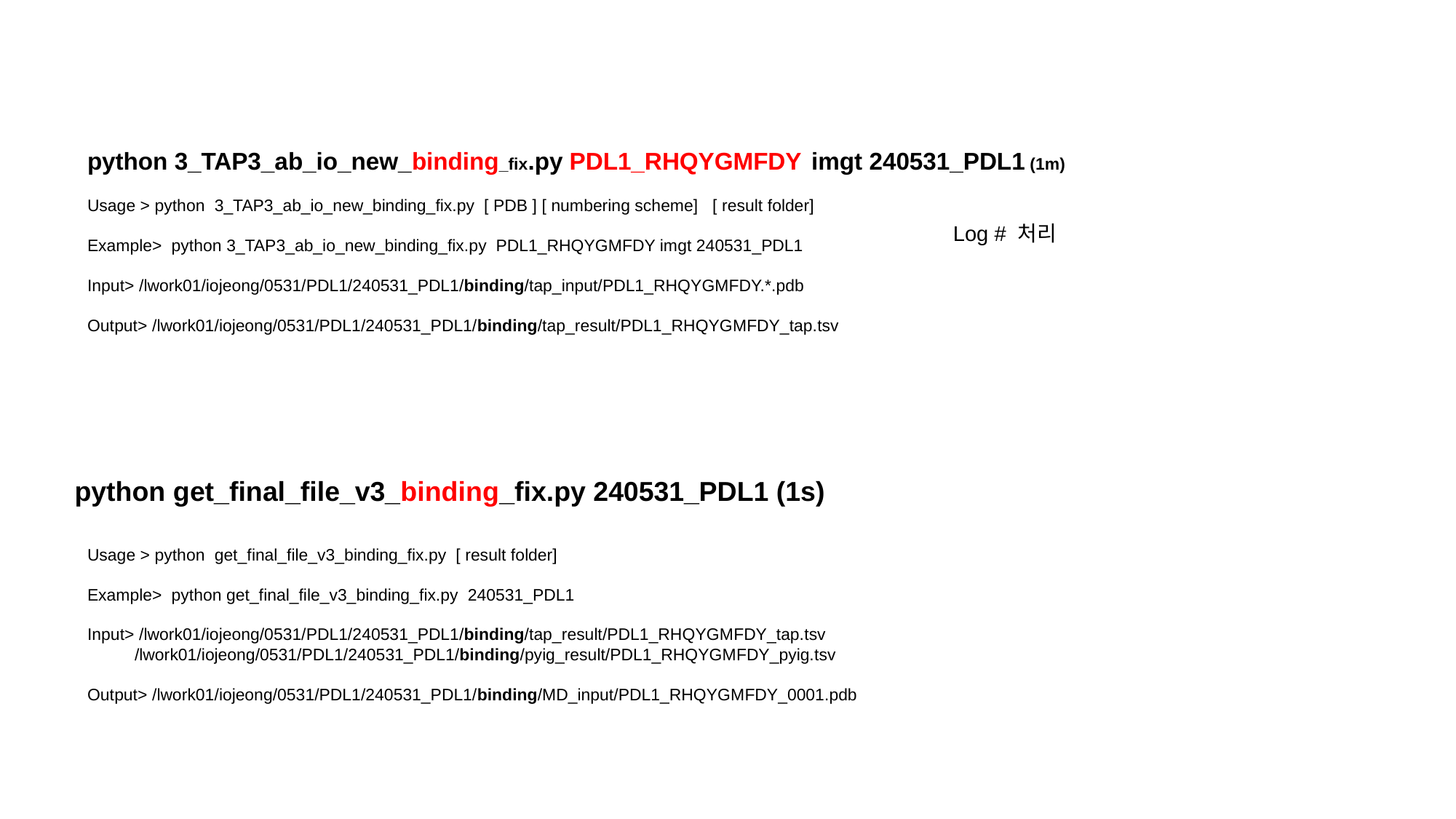

python 3_TAP3_ab_io_new_binding_fix.py PDL1_RHQYGMFDY  imgt 240531_PDL1 (1m)

Usage > python  3_TAP3_ab_io_new_binding_fix.py  [ PDB ] [ numbering scheme]   [ result folder]

Example>  python 3_TAP3_ab_io_new_binding_fix.py  PDL1_RHQYGMFDY imgt 240531_PDL1

Input> /lwork01/iojeong/0531/PDL1/240531_PDL1/binding/tap_input/PDL1_RHQYGMFDY.*.pdb

Output> /lwork01/iojeong/0531/PDL1/240531_PDL1/binding/tap_result/PDL1_RHQYGMFDY_tap.tsv
Log # 처리
python get_final_file_v3_binding_fix.py 240531_PDL1 (1s)
Usage > python  get_final_file_v3_binding_fix.py  [ result folder]

Example>  python get_final_file_v3_binding_fix.py  240531_PDL1

Input> /lwork01/iojeong/0531/PDL1/240531_PDL1/binding/tap_result/PDL1_RHQYGMFDY_tap.tsv
          /lwork01/iojeong/0531/PDL1/240531_PDL1/binding/pyig_result/PDL1_RHQYGMFDY_pyig.tsv

Output> /lwork01/iojeong/0531/PDL1/240531_PDL1/binding/MD_input/PDL1_RHQYGMFDY_0001.pdb